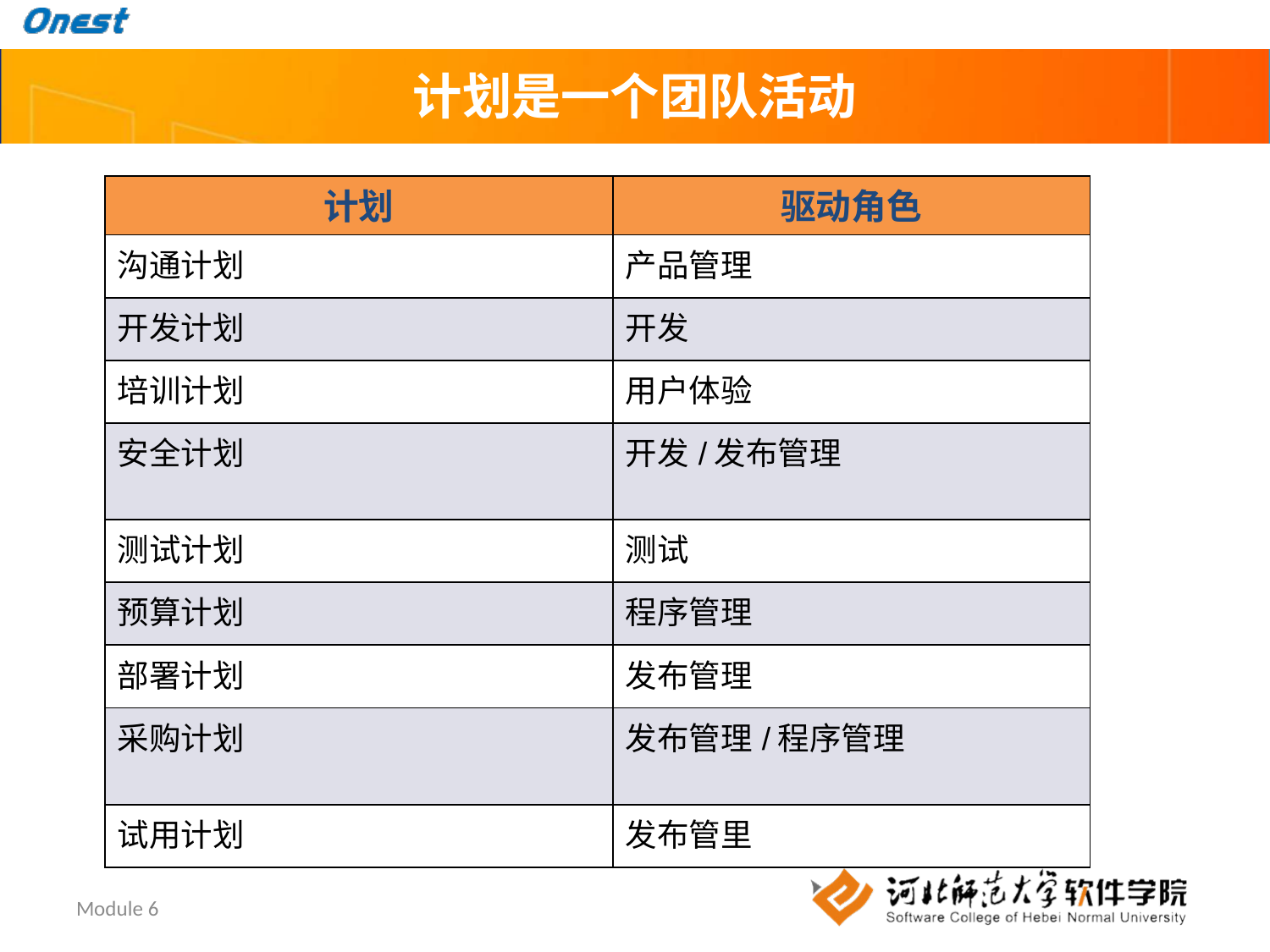

# 计划是一个团队活动
| 计划 | 驱动角色 |
| --- | --- |
| 沟通计划 | 产品管理 |
| 开发计划 | 开发 |
| 培训计划 | 用户体验 |
| 安全计划 | 开发/发布管理 |
| 测试计划 | 测试 |
| 预算计划 | 程序管理 |
| 部署计划 | 发布管理 |
| 采购计划 | 发布管理/程序管理 |
| 试用计划 | 发布管里 |
Module 6